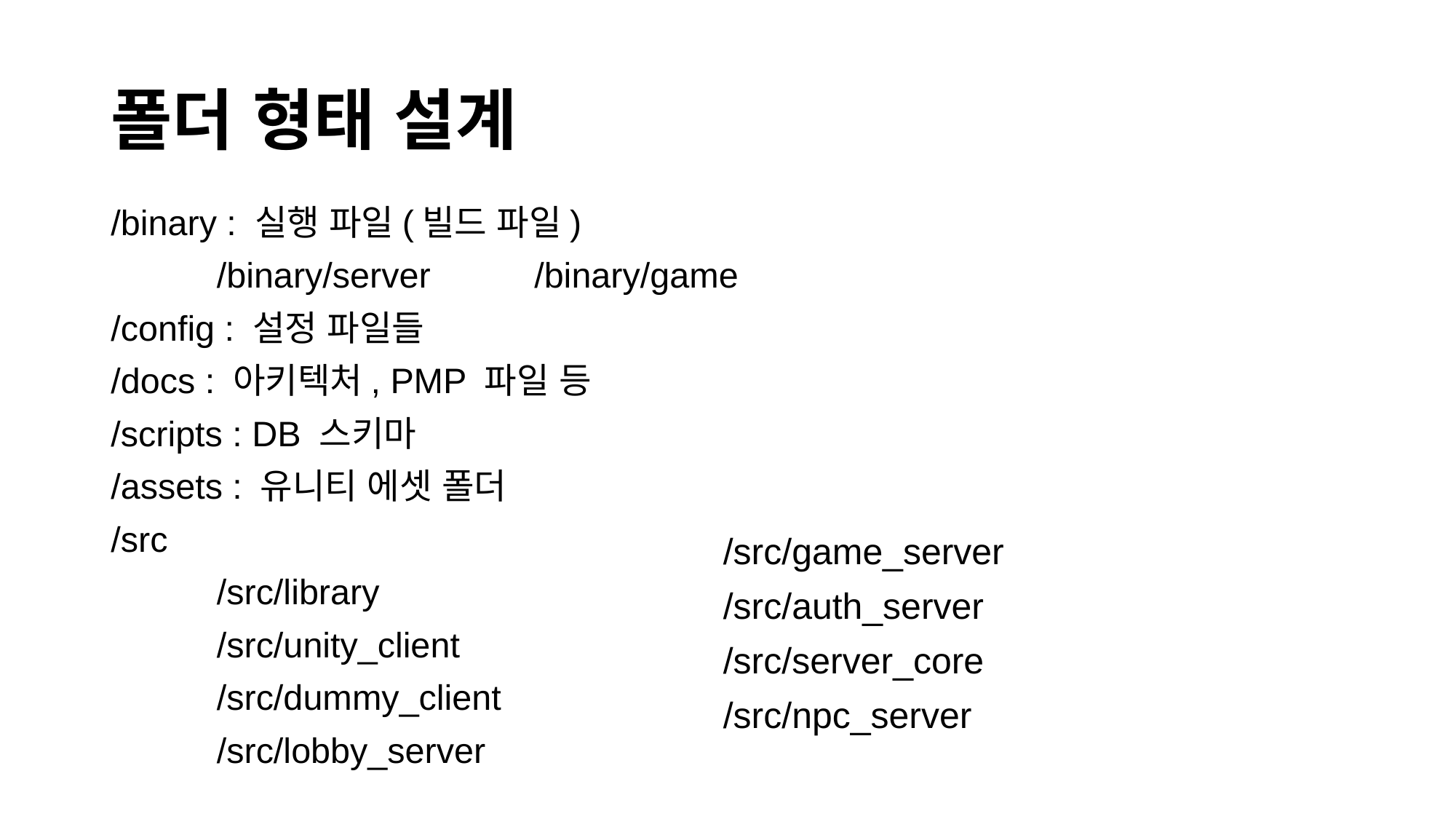

# 폴더 형태 설계

/binary : 실행 파일(빌드 파일)
	/binary/server	/binary/game
/config : 설정 파일들
/docs : 아키텍처, PMP 파일 등
/scripts : DB 스키마
/assets : 유니티 에셋 폴더
/src
	/src/library
	/src/unity_client
	/src/dummy_client
	/src/lobby_server

/src/game_server
/src/auth_server
/src/server_core
/src/npc_server